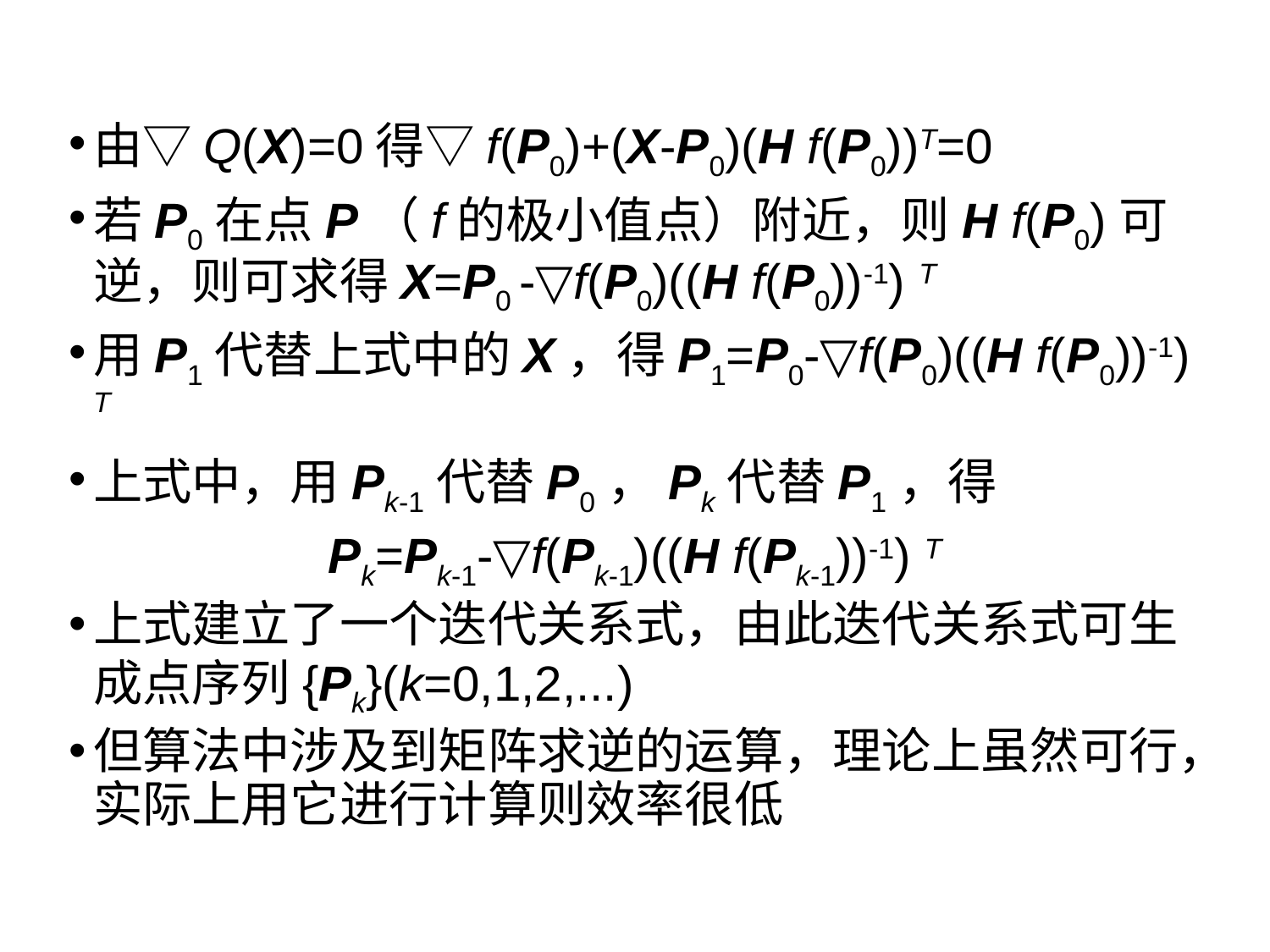

由▽Q(X)=0得▽f(P0)+(X-P0)(H f(P0))T=0
若P0在点P（f的极小值点）附近，则H f(P0)可逆，则可求得X=P0 -▽f(P0)((H f(P0))-1) T
用P1代替上式中的X，得P1=P0-▽f(P0)((H f(P0))-1) T
上式中，用Pk-1代替P0，Pk代替P1，得
Pk=Pk-1-▽f(Pk-1)((H f(Pk-1))-1) T
上式建立了一个迭代关系式，由此迭代关系式可生成点序列{Pk}(k=0,1,2,...)
但算法中涉及到矩阵求逆的运算，理论上虽然可行，实际上用它进行计算则效率很低